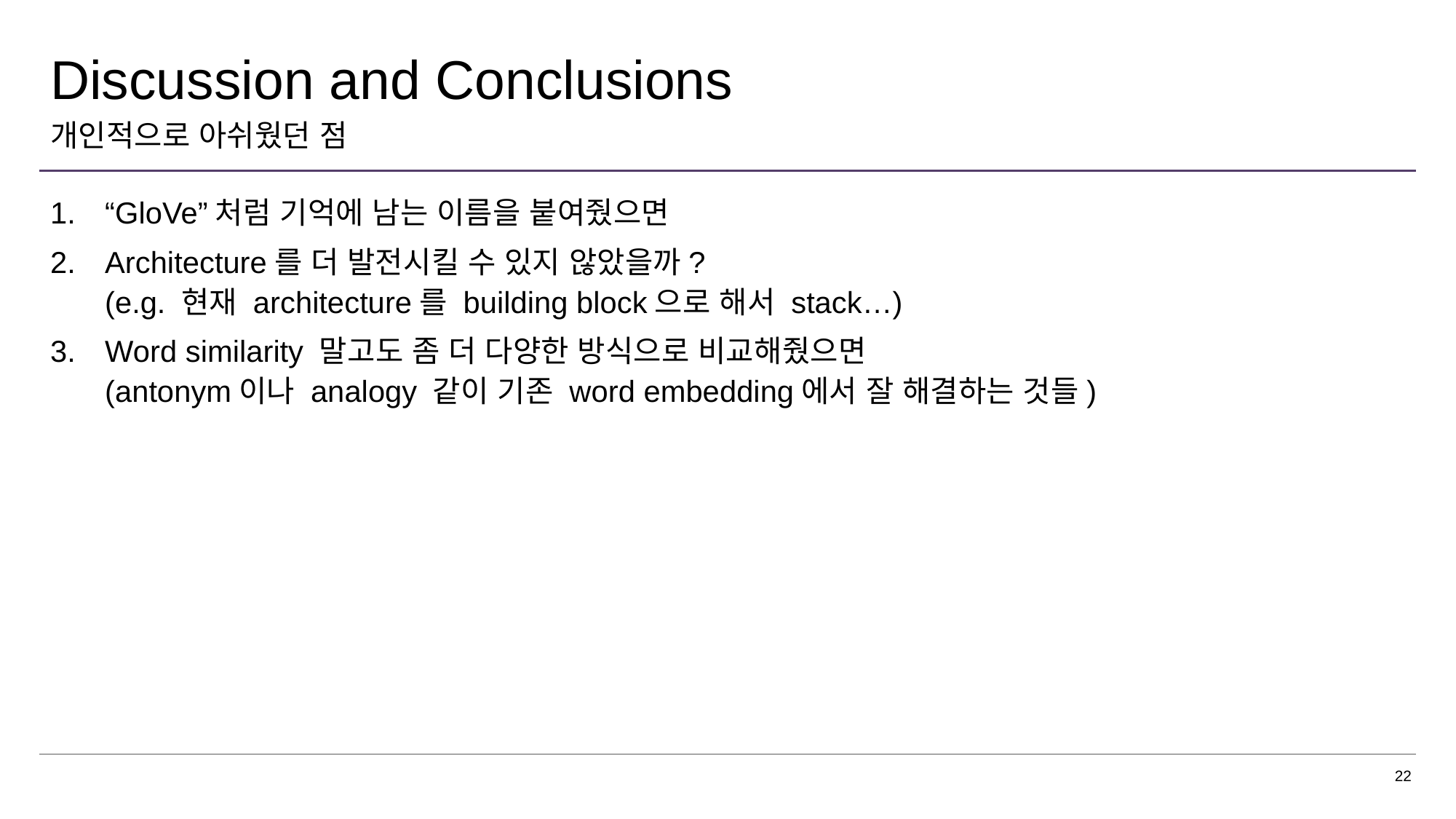

# Discussion and Conclusions
개인적으로 아쉬웠던 점
“GloVe”처럼 기억에 남는 이름을 붙여줬으면
Architecture를 더 발전시킬 수 있지 않았을까?
(e.g. 현재 architecture를 building block으로 해서 stack…)
Word similarity 말고도 좀 더 다양한 방식으로 비교해줬으면
(antonym이나 analogy 같이 기존 word embedding에서 잘 해결하는 것들)

22